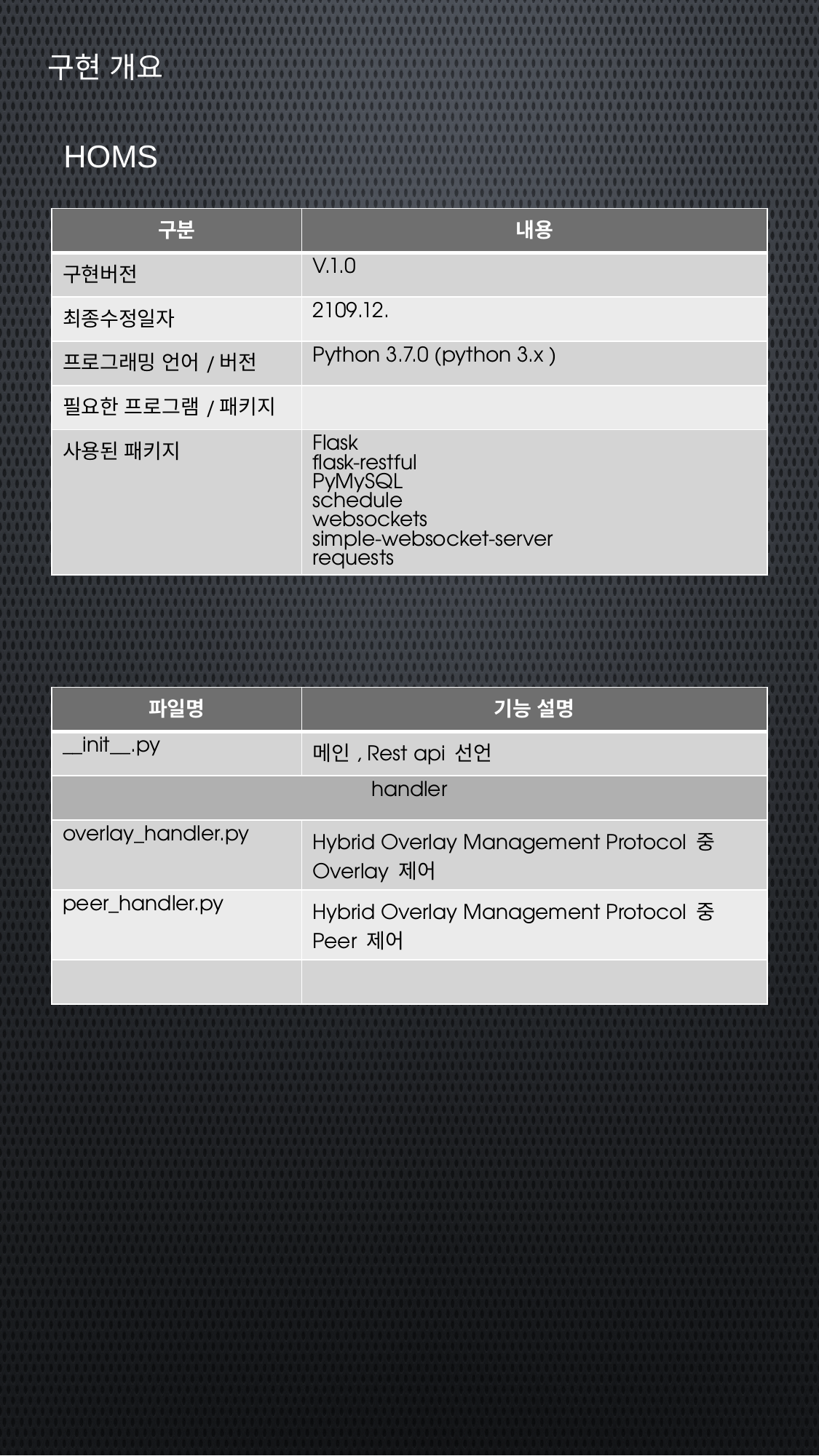

# 구현 개요
HOMs
| 구분 | 내용 |
| --- | --- |
| 구현버전 | V.1.0 |
| 최종수정일자 | 2109.12. |
| 프로그래밍 언어/버전 | Python 3.7.0 (python 3.x ) |
| 필요한 프로그램/패키지 |  |
| 사용된 패키지 | Flask flask-restful PyMySQL schedule websockets simple-websocket-server requests |

| 파일명 | 기능 설명 |
| --- | --- |
| \_\_init\_\_.py | 메인, Rest api 선언 |
| handler |  |
| overlay\_handler.py | Hybrid Overlay Management Protocol 중 Overlay 제어 |
| peer\_handler.py | Hybrid Overlay Management Protocol 중 Peer 제어 |
|  |  |